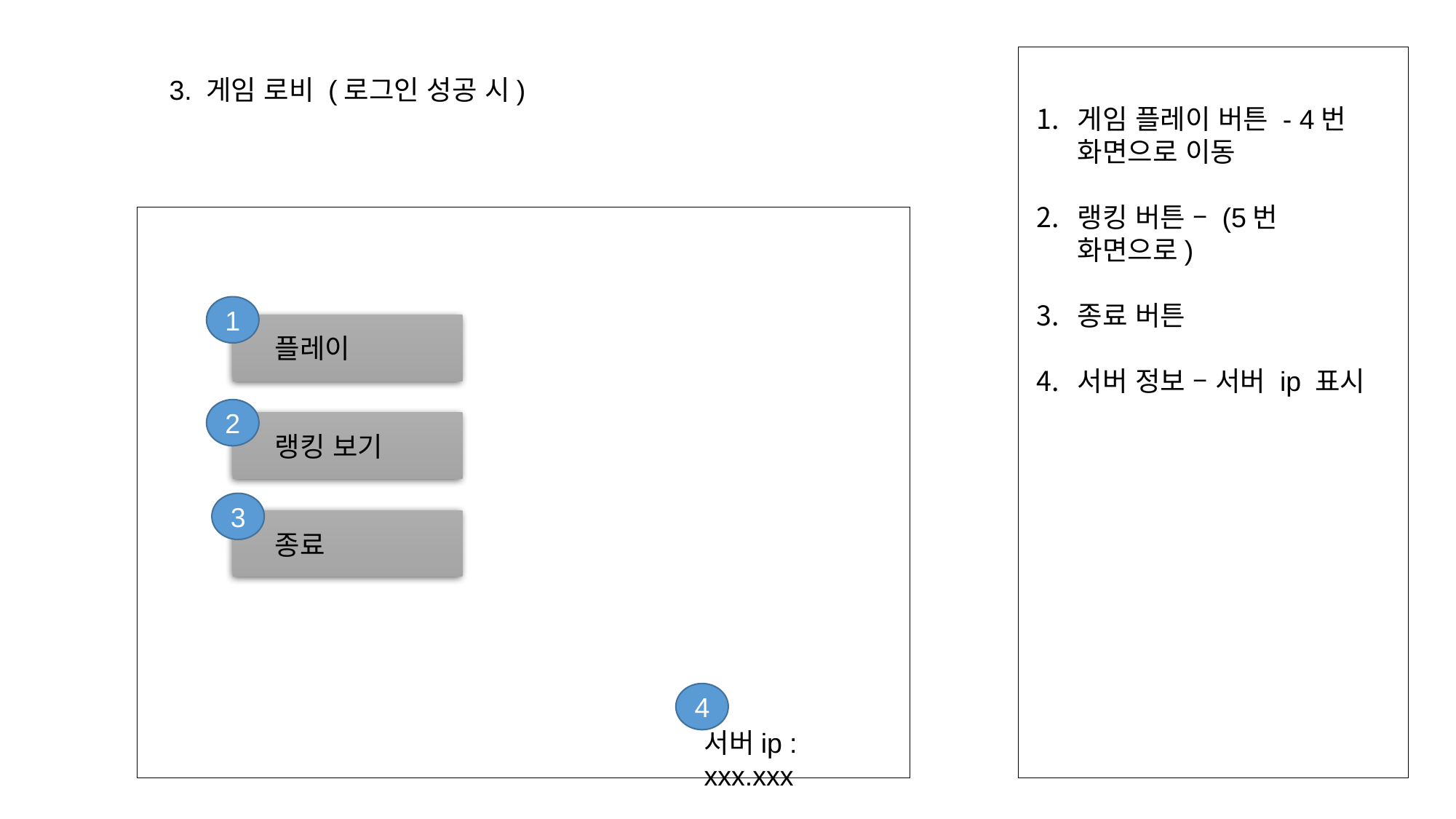

3. 게임 로비 (로그인 성공 시)
게임 플레이 버튼 - 4번 화면으로 이동

랭킹 버튼 – (5번 화면으로)

종료 버튼

서버 정보 – 서버 ip 표시

1

플레이
2

랭킹 보기
3

종료
4
서버ip : xxx.xxx